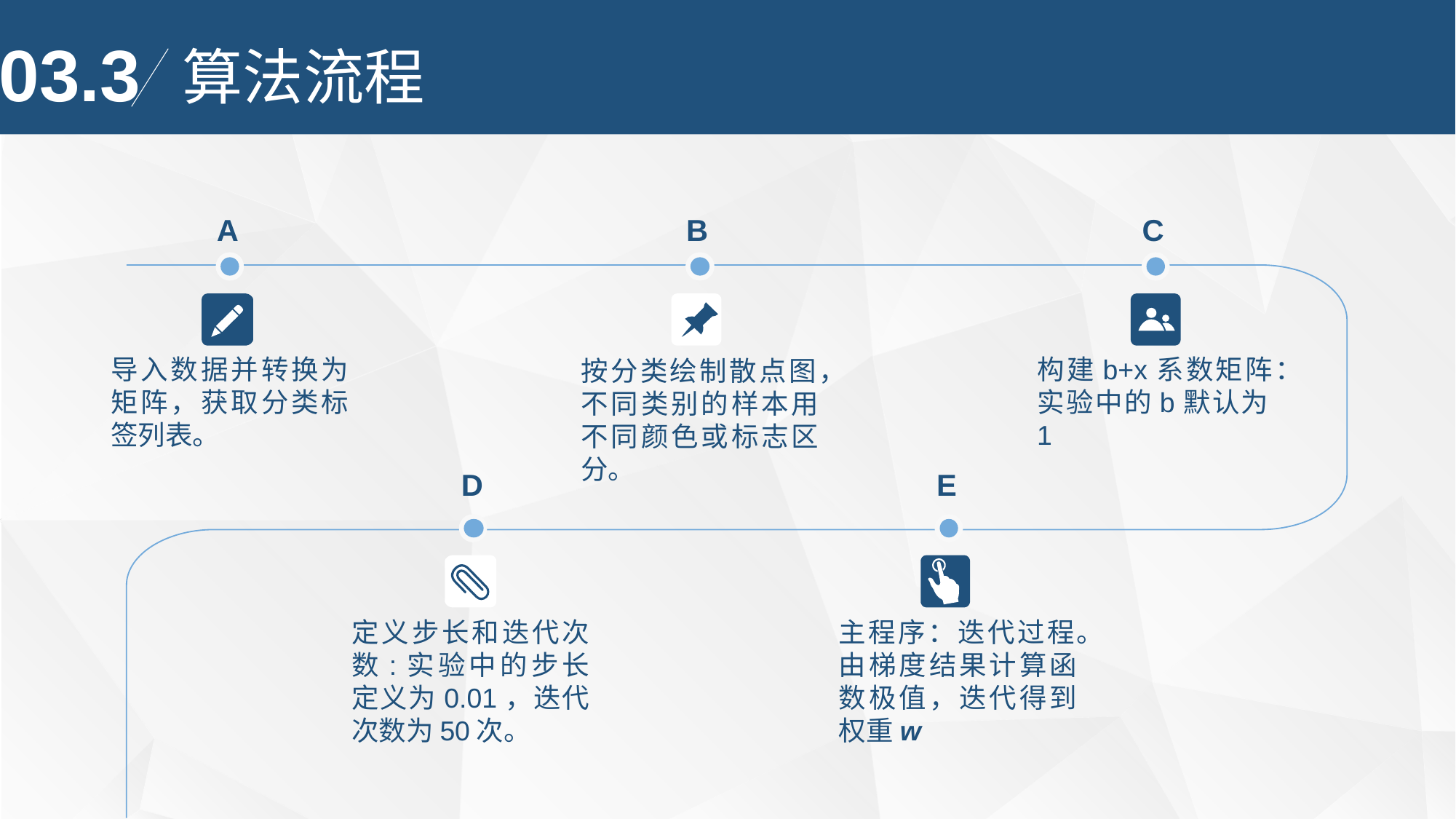

03.3
算法流程
A
B
C

导入数据并转换为矩阵，获取分类标签列表。
构建b+x系数矩阵：实验中的b默认为1
按分类绘制散点图，不同类别的样本用不同颜色或标志区分。
D
E

主程序：迭代过程。由梯度结果计算函数极值，迭代得到权重w
定义步长和迭代次数:实验中的步长定义为0.01，迭代次数为50次。